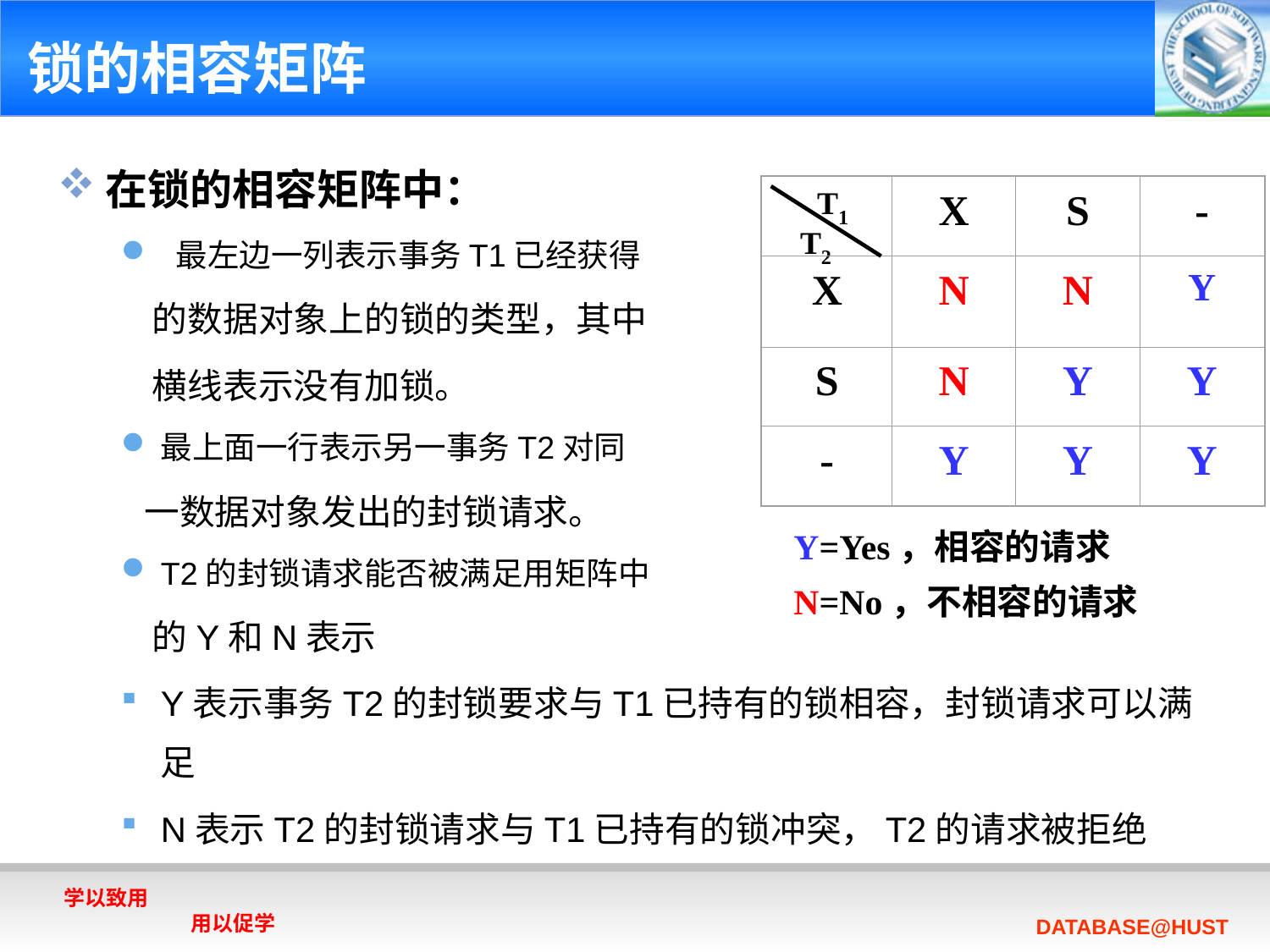

# 锁的相容矩阵
在锁的相容矩阵中：
 最左边一列表示事务T1已经获得
           的数据对象上的锁的类型，其中
           横线表示没有加锁。
最上面一行表示另一事务T2对同
          一数据对象发出的封锁请求。
T2的封锁请求能否被满足用矩阵中
           的Y和N表示
Y表示事务T2的封锁要求与T1已持有的锁相容，封锁请求可以满足
N表示T2的封锁请求与T1已持有的锁冲突，T2的请求被拒绝
        T1    T2

X

S

-

X

N

N

Y

S

N

Y

Y

-

Y

Y

Y

Y=Yes，相容的请求
N=No，不相容的请求